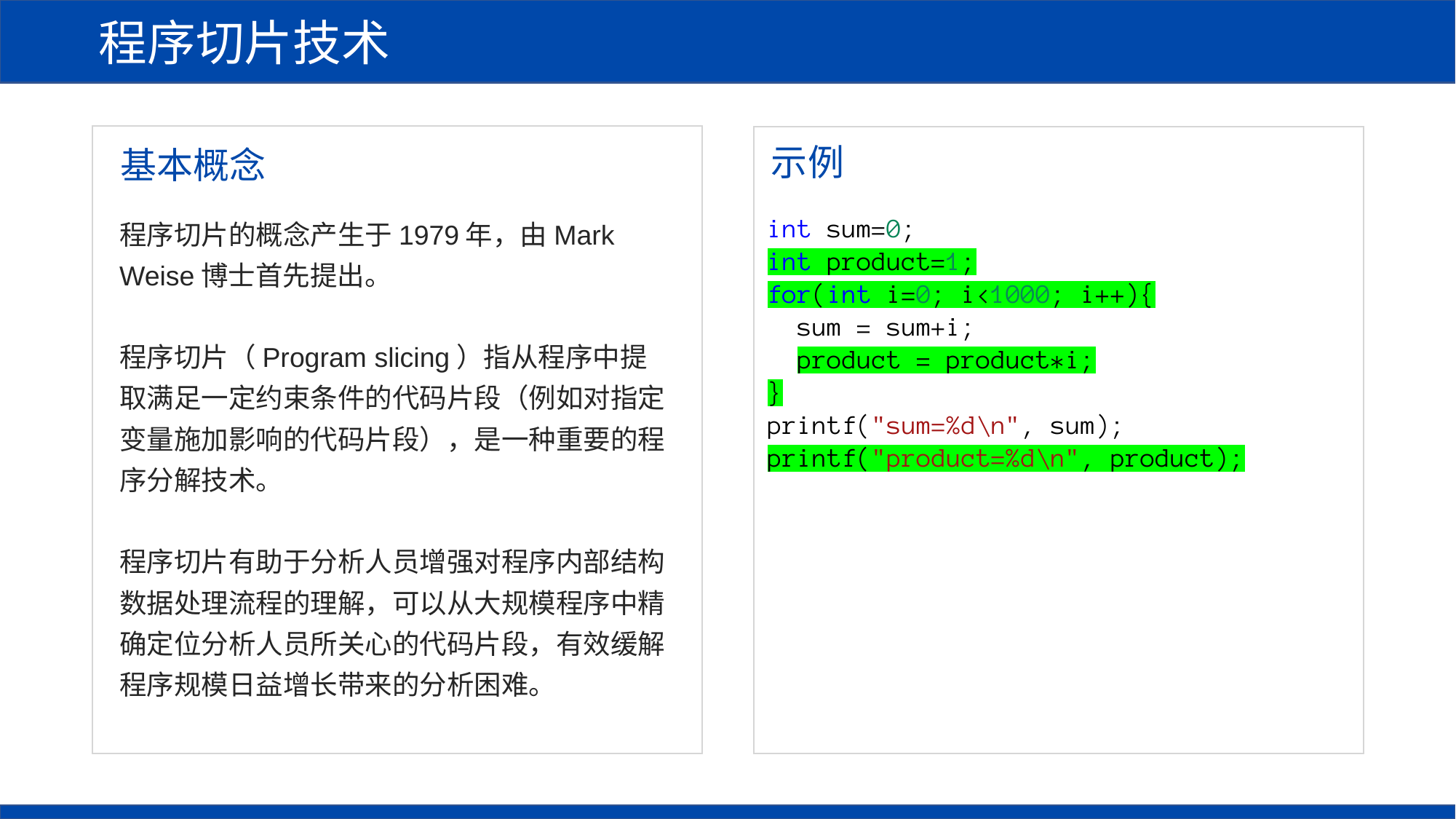

程序切片技术

示例
基本概念
程序切片的概念产生于1979年，由Mark Weise博士首先提出。

程序切片（Program slicing）指从程序中提取满足一定约束条件的代码片段（例如对指定变量施加影响的代码片段），是一种重要的程序分解技术。

程序切片有助于分析人员增强对程序内部结构数据处理流程的理解，可以从大规模程序中精确定位分析人员所关心的代码片段，有效缓解程序规模日益增长带来的分析困难。
int sum=0;
int product=1;
for(int i=0; i<1000; i++){
  sum = sum+i;
  product = product*i;
}
printf("sum=%d\n", sum);
printf("product=%d\n", product);